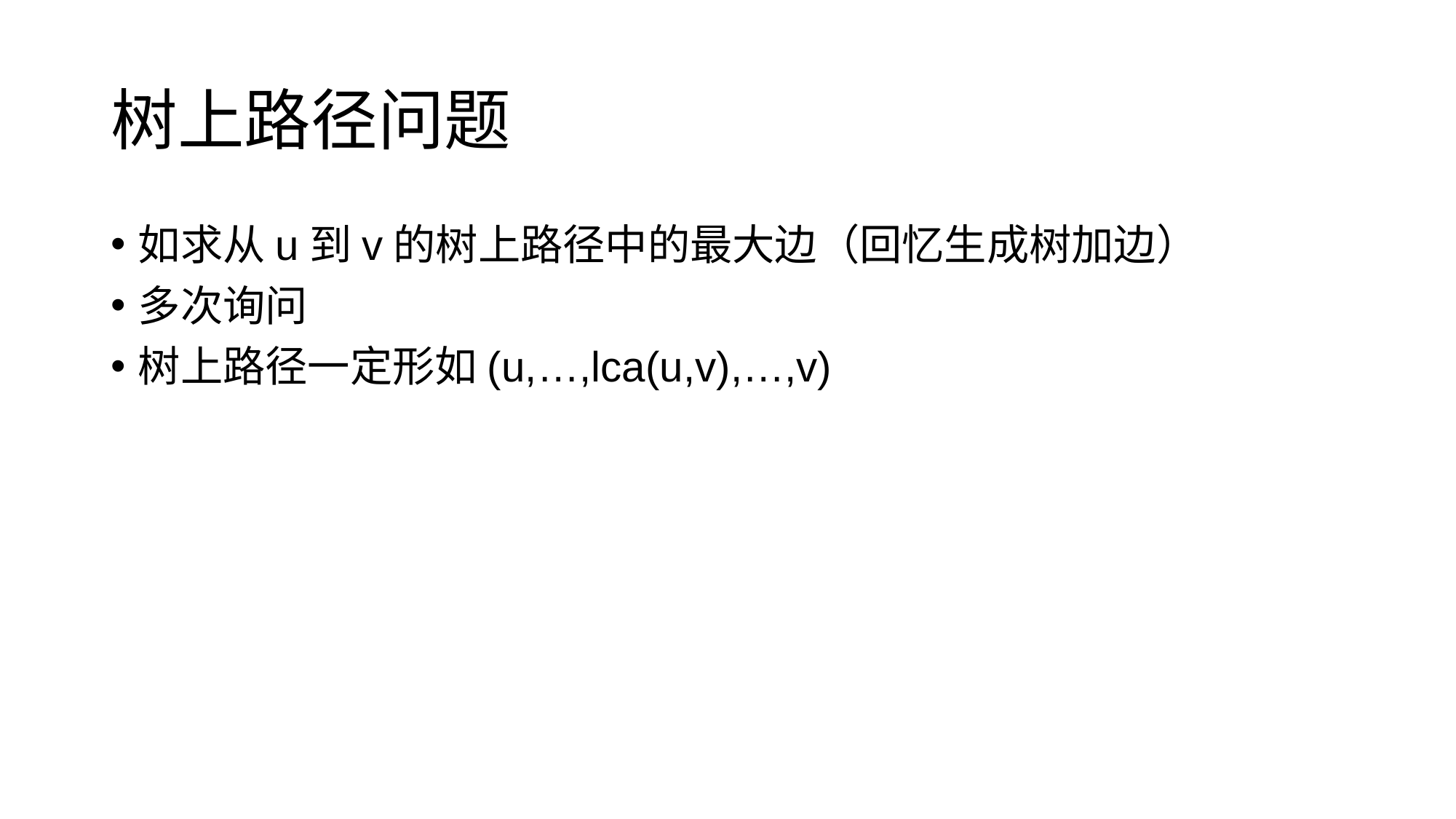

# 树上路径问题
如求从u到v的树上路径中的最大边（回忆生成树加边）
多次询问
树上路径一定形如(u,…,lca(u,v),…,v)